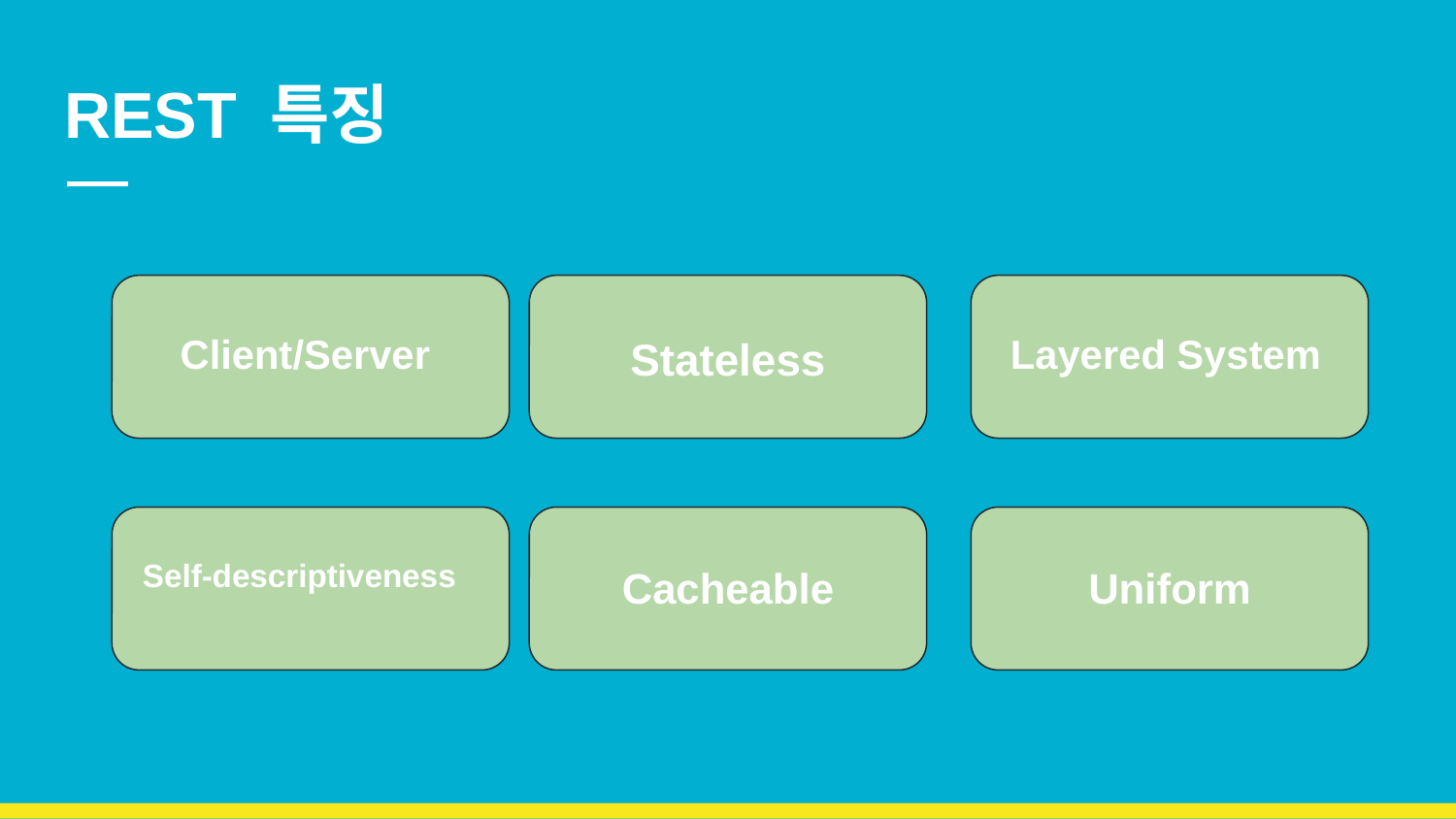

# REST 특징

Client/Server

Stateless

Layered System

Self-descriptiveness

Cacheable

Uniform